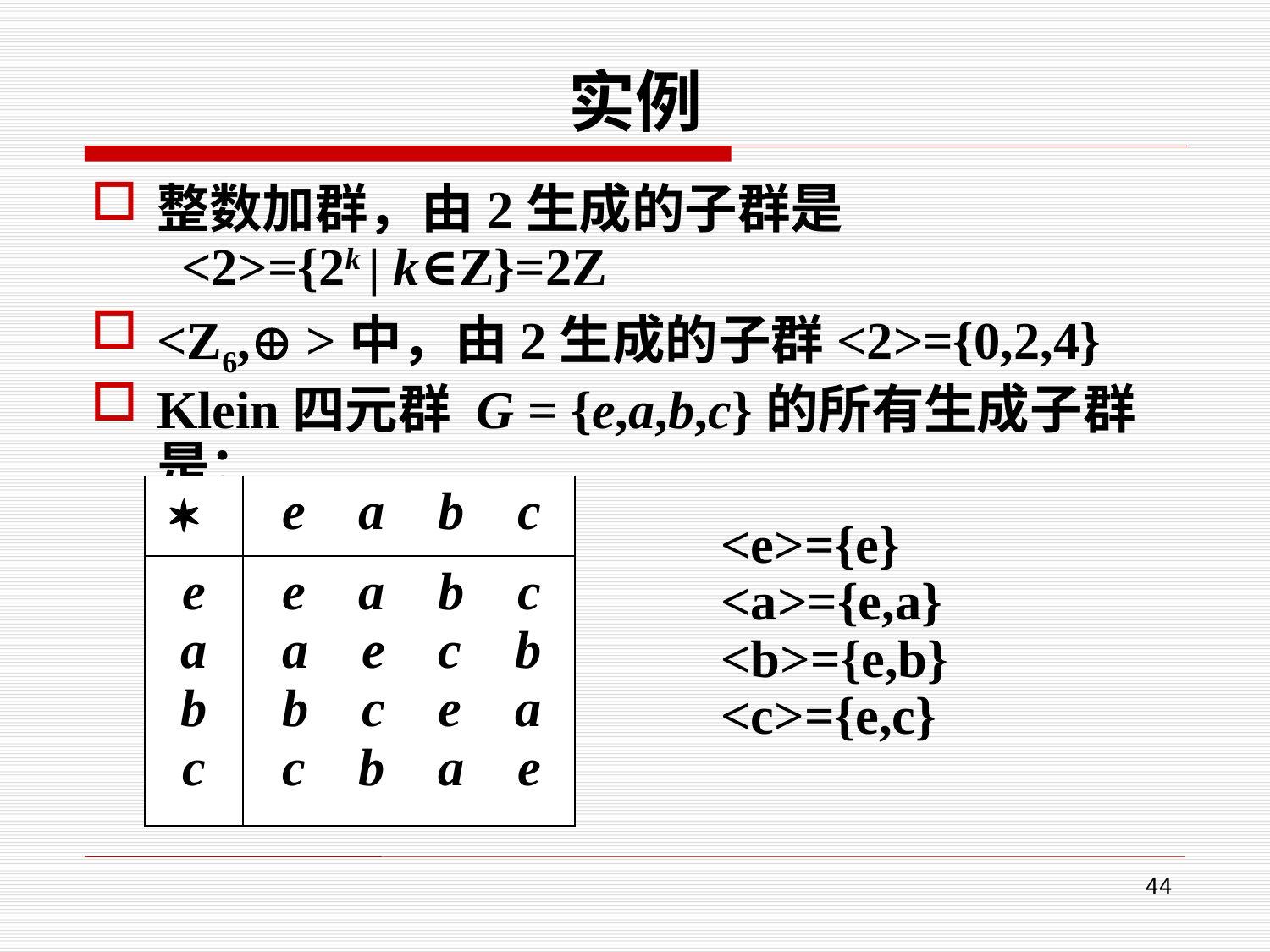

# 实例
整数加群，由2生成的子群是
 <2>={2k | k∈Z}=2Z
<Z6,⊕ >中，由2生成的子群<2>={0,2,4}
Klein四元群 G = {e,a,b,c}的所有生成子群是：
| ∗ | e a b c |
| --- | --- |
| e a b c | e a b c a e c b b c e a c b a e |
<e>={e}
<a>={e,a}
<b>={e,b}
<c>={e,c}
44